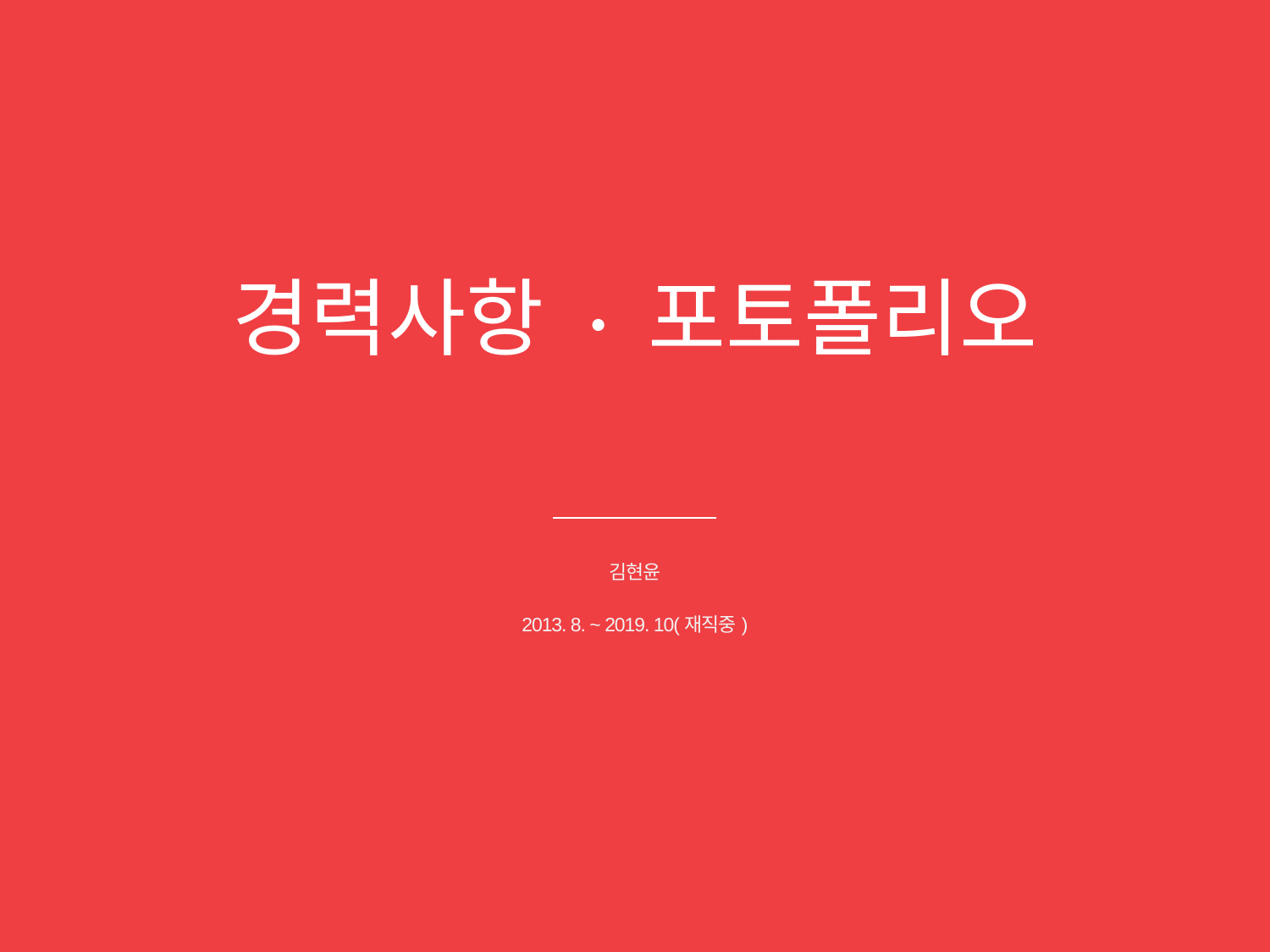

# 경력사항 · 포토폴리오
김현윤
2013. 8. ~ 2019. 10(재직중)